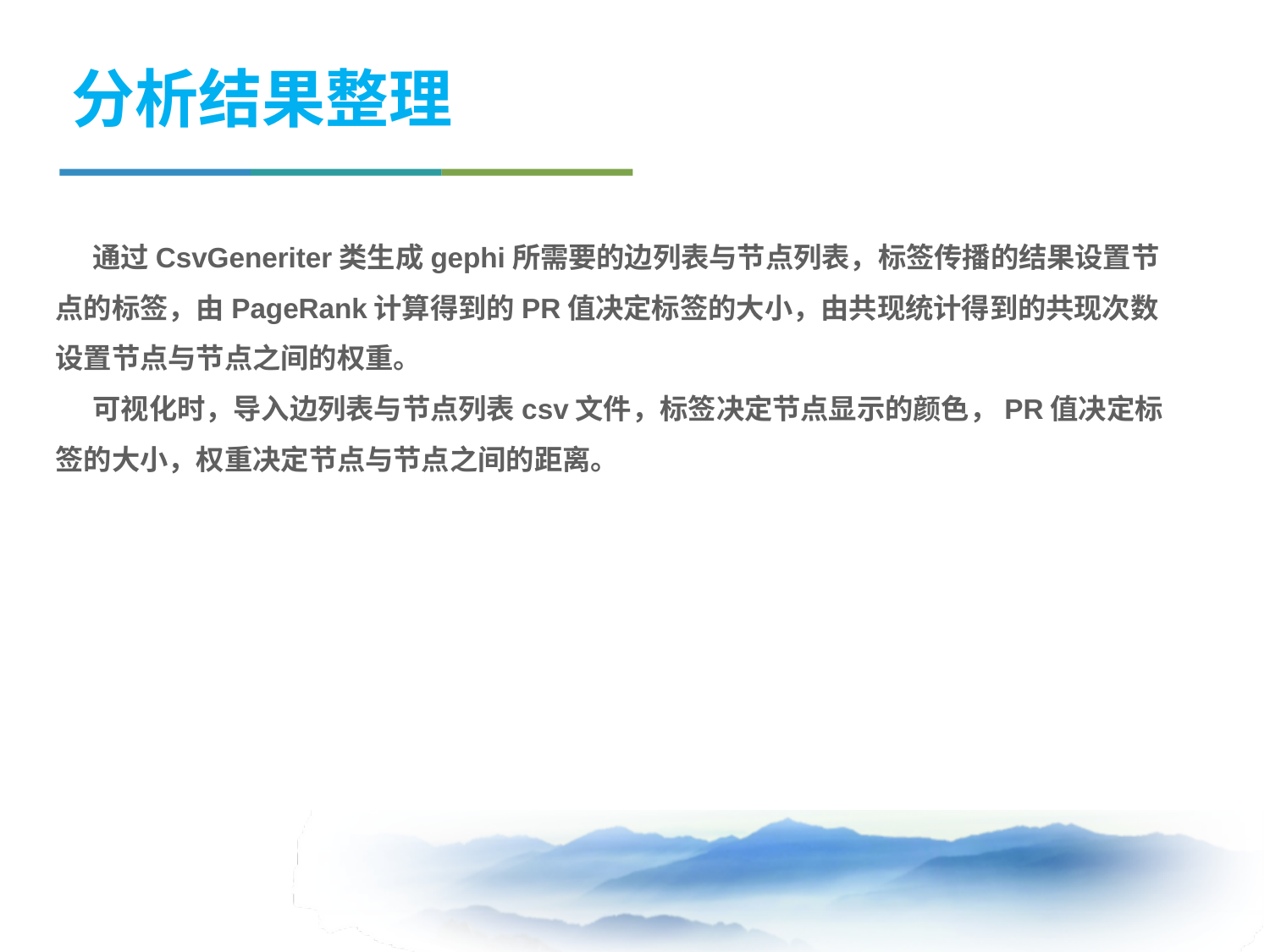

分析结果整理

通过CsvGeneriter类生成gephi所需要的边列表与节点列表，标签传播的结果设置节点的标签，由PageRank计算得到的PR值决定标签的大小，由共现统计得到的共现次数设置节点与节点之间的权重。
可视化时，导入边列表与节点列表csv文件，标签决定节点显示的颜色，PR值决定标签的大小，权重决定节点与节点之间的距离。